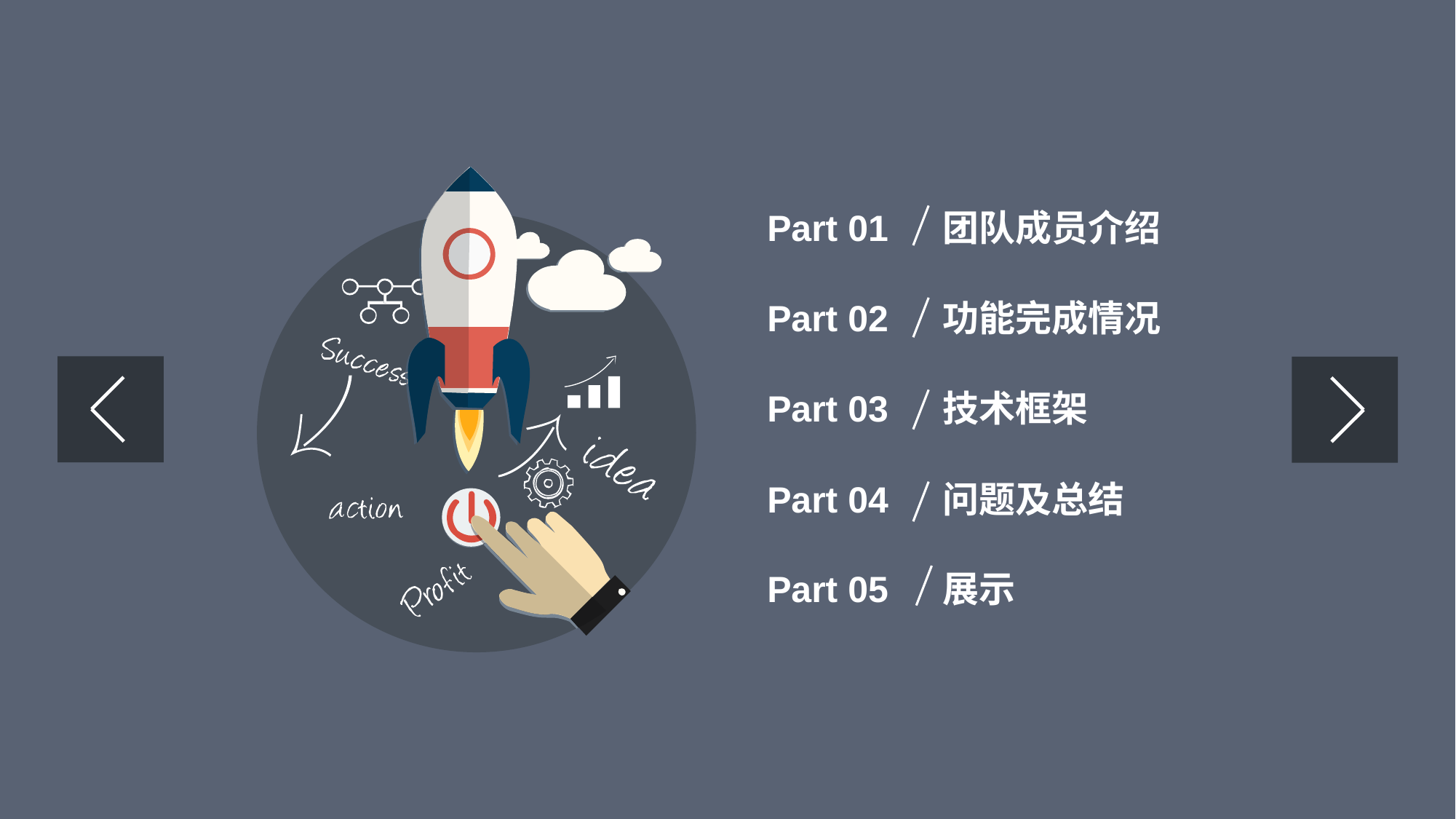

Part 01
团队成员介绍
Part 02
功能完成情况

Part 03
技术框架
Part 04
问题及总结
Part 05
展示